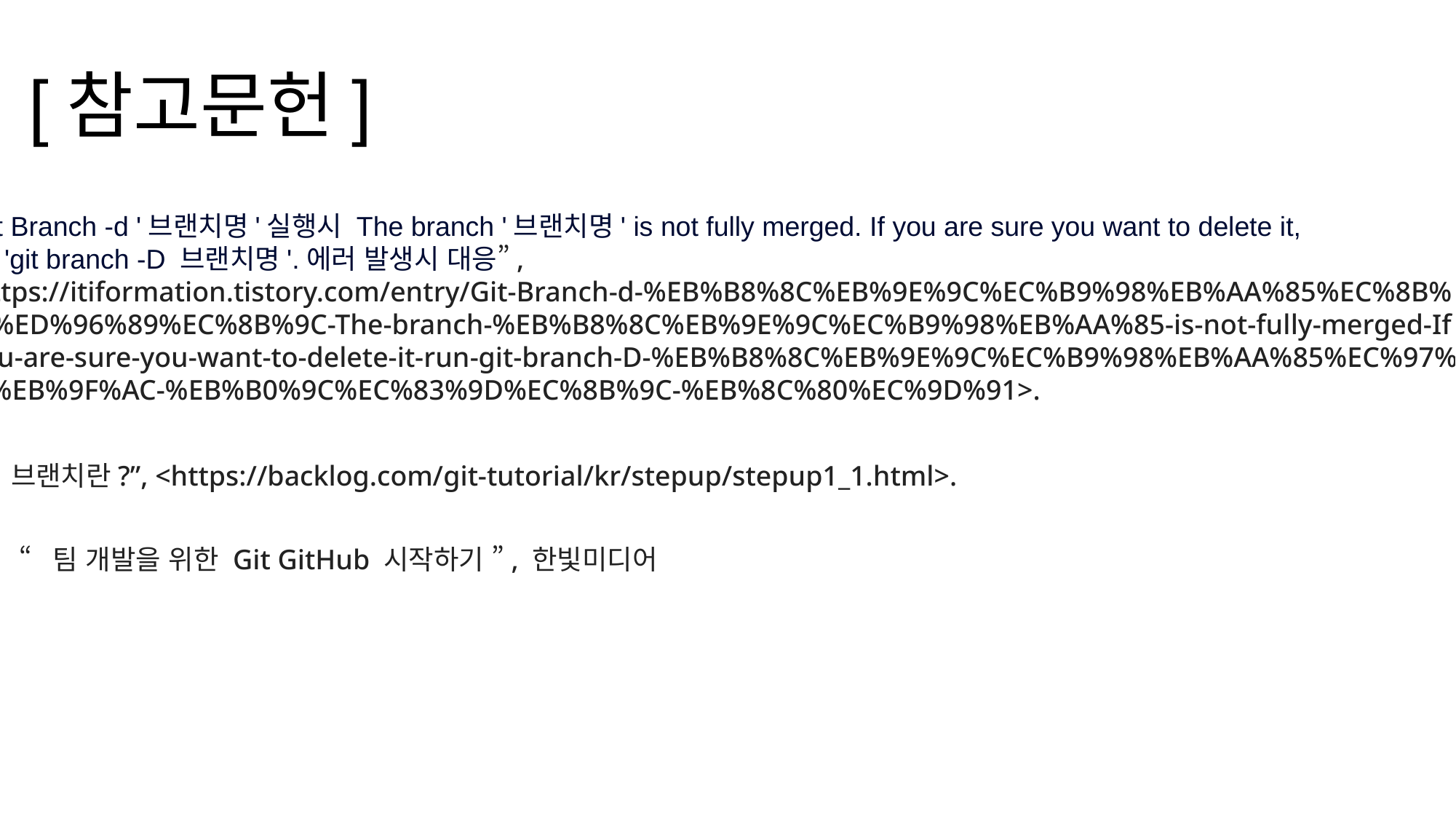

[참고문헌]
“Git Branch -d '브랜치명'실행시 The branch '브랜치명' is not fully merged. If you are sure you want to delete it,
run 'git branch -D 브랜치명'.에러 발생시 대응”,
<https://itiformation.tistory.com/entry/Git-Branch-d-%EB%B8%8C%EB%9E%9C%EC%B9%98%EB%AA%85%EC%8B%
A4%ED%96%89%EC%8B%9C-The-branch-%EB%B8%8C%EB%9E%9C%EC%B9%98%EB%AA%85-is-not-fully-merged-If
-you-are-sure-you-want-to-delete-it-run-git-branch-D-%EB%B8%8C%EB%9E%9C%EC%B9%98%EB%AA%85%EC%97%
90%EB%9F%AC-%EB%B0%9C%EC%83%9D%EC%8B%9C-%EB%8C%80%EC%9D%91>.
“브랜치란?”, <https://backlog.com/git-tutorial/kr/stepup/stepup1_1.html>.
“팀 개발을 위한 Git GitHub 시작하기 ”, 한빛미디어